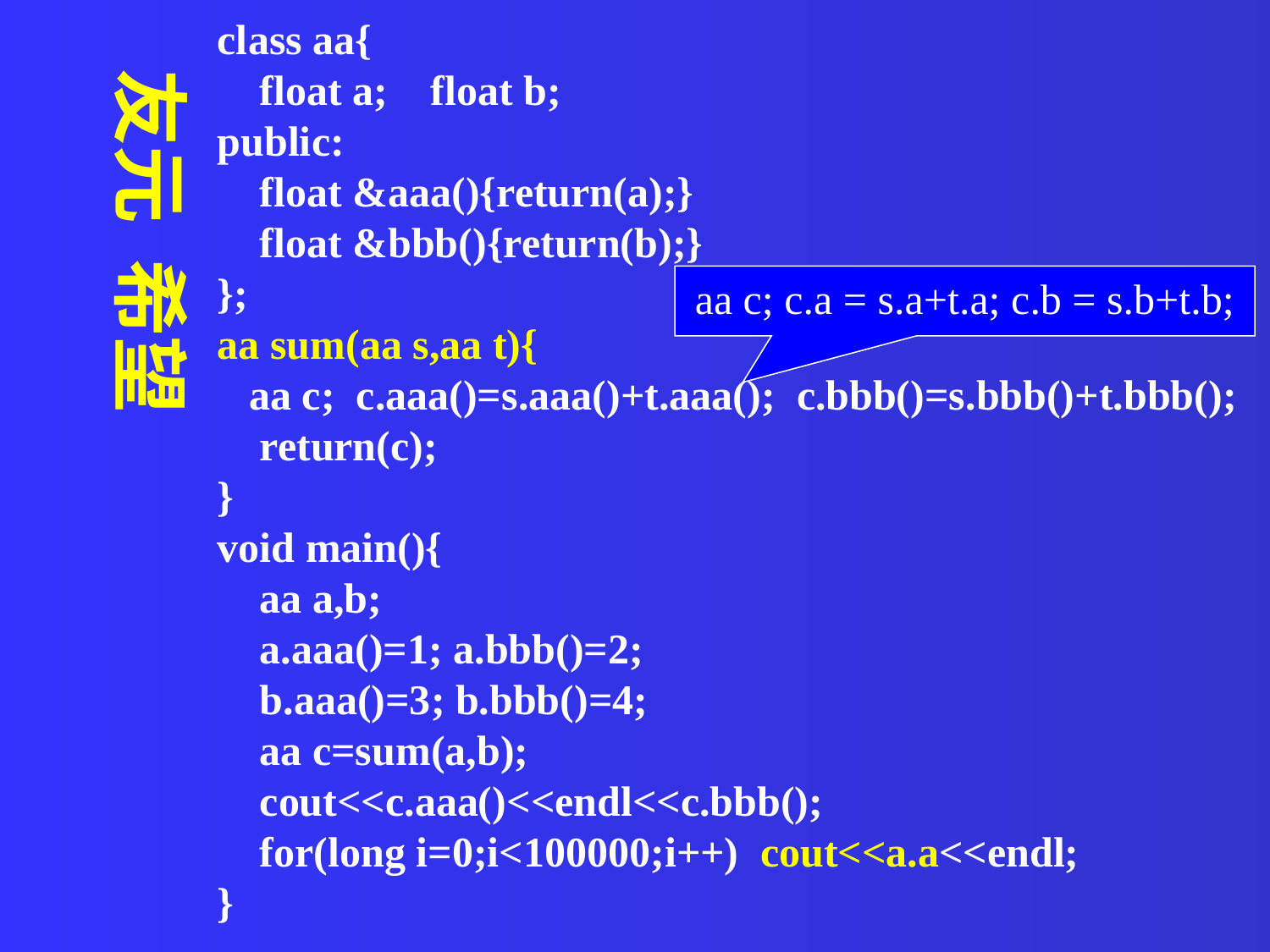

class aa{
    float a;    float b;
public:
    float &aaa(){return(a);}
    float &bbb(){return(b);}
};
aa sum(aa s,aa t){
   aa c;  c.aaa()=s.aaa()+t.aaa();  c.bbb()=s.bbb()+t.bbb();
    return(c);
}
void main(){
    aa a,b;
    a.aaa()=1; a.bbb()=2;
    b.aaa()=3; b.bbb()=4;
    aa c=sum(a,b);
    cout<<c.aaa()<<endl<<c.bbb();
    for(long i=0;i<100000;i++)  cout<<a.a<<endl;
}
友元  希望
aa c; c.a = s.a+t.a; c.b = s.b+t.b;